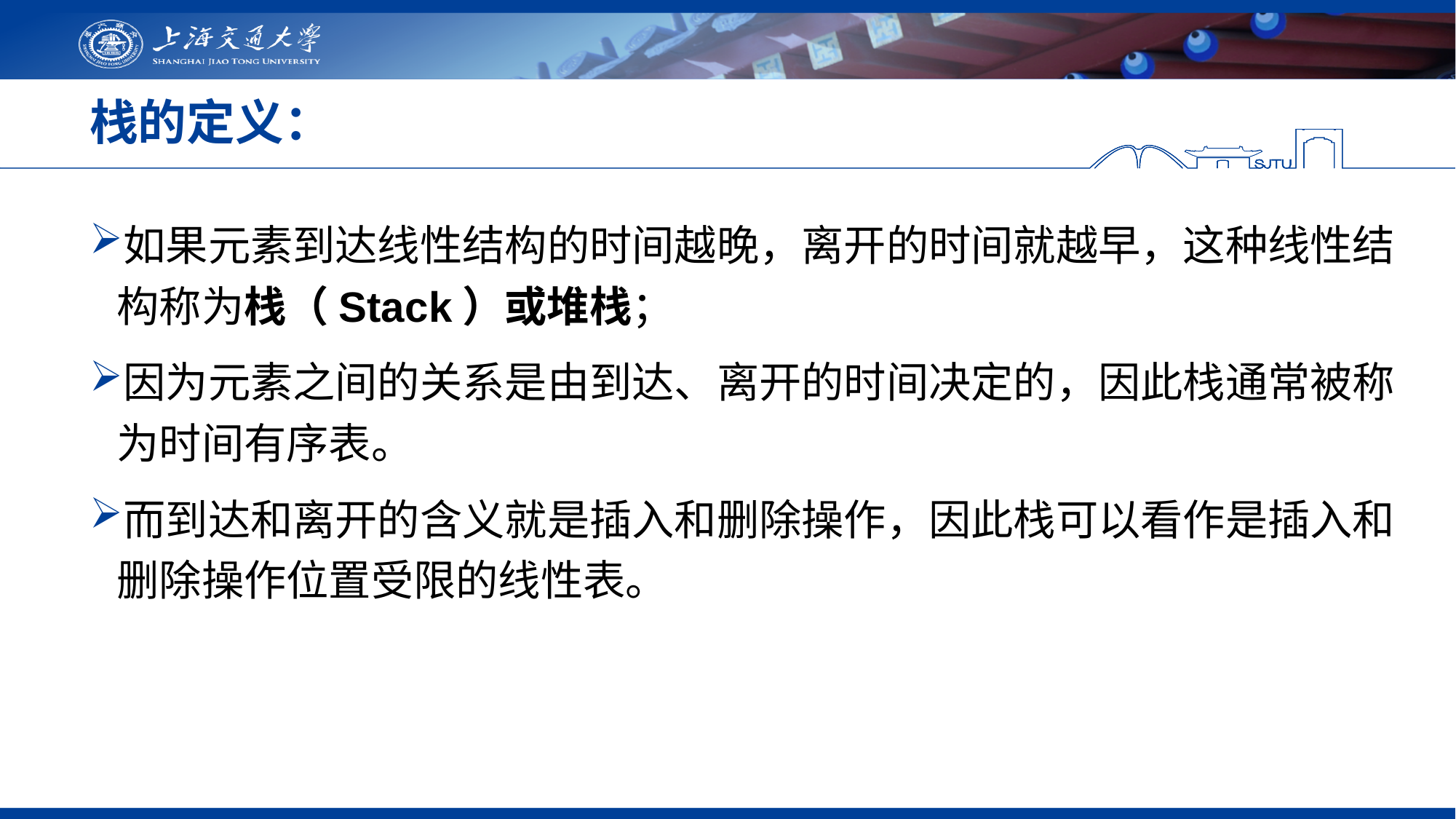

# 栈的定义：
如果元素到达线性结构的时间越晚，离开的时间就越早，这种线性结构称为栈（Stack）或堆栈；
因为元素之间的关系是由到达、离开的时间决定的，因此栈通常被称为时间有序表。
而到达和离开的含义就是插入和删除操作，因此栈可以看作是插入和删除操作位置受限的线性表。